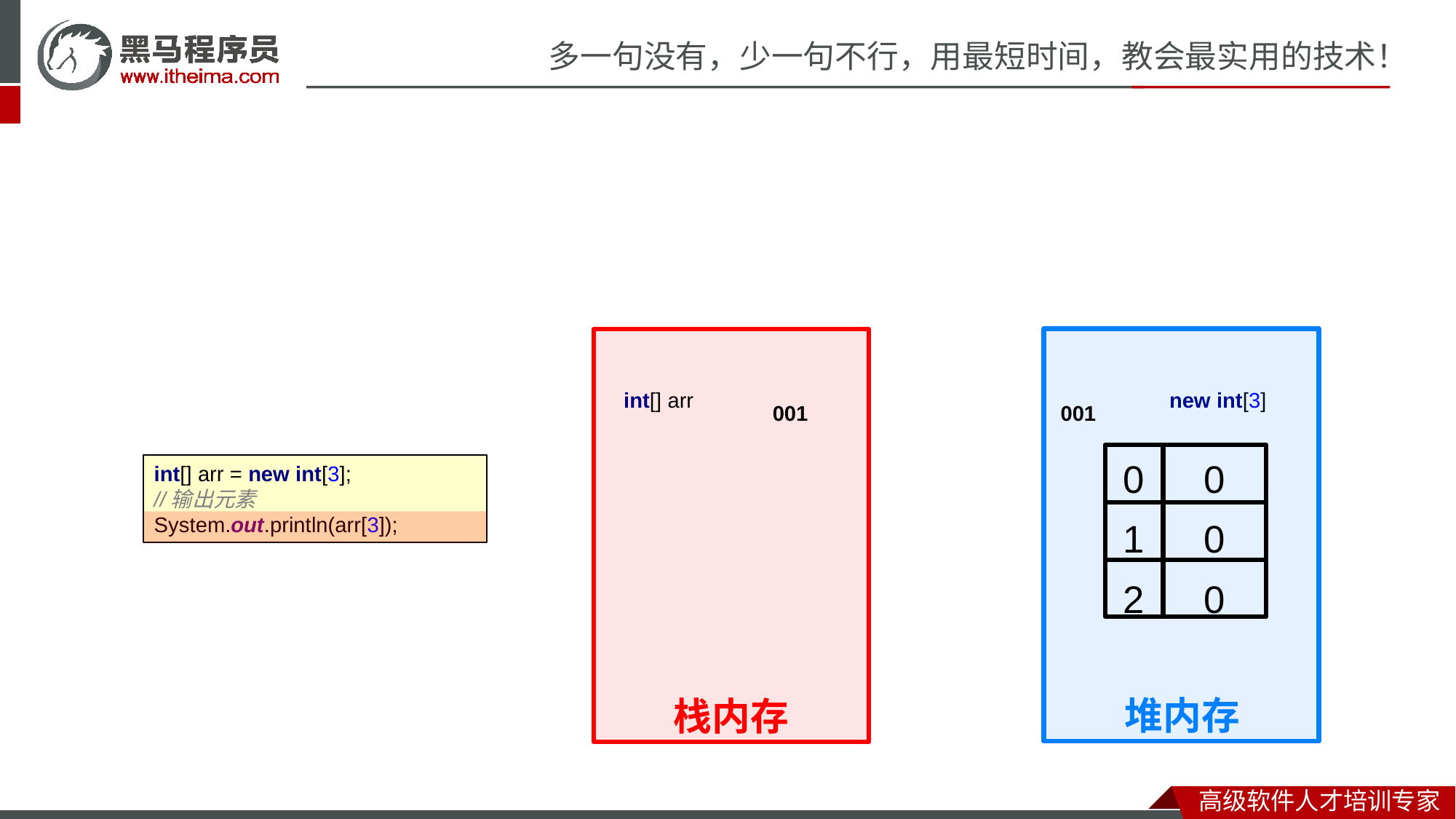

int[] arr   			     		new int[3]

001
001
0
1
2
0
0
0
int[] arr = new int[3];
//输出元素
System.out.println(arr[3]);

堆内存
栈内存